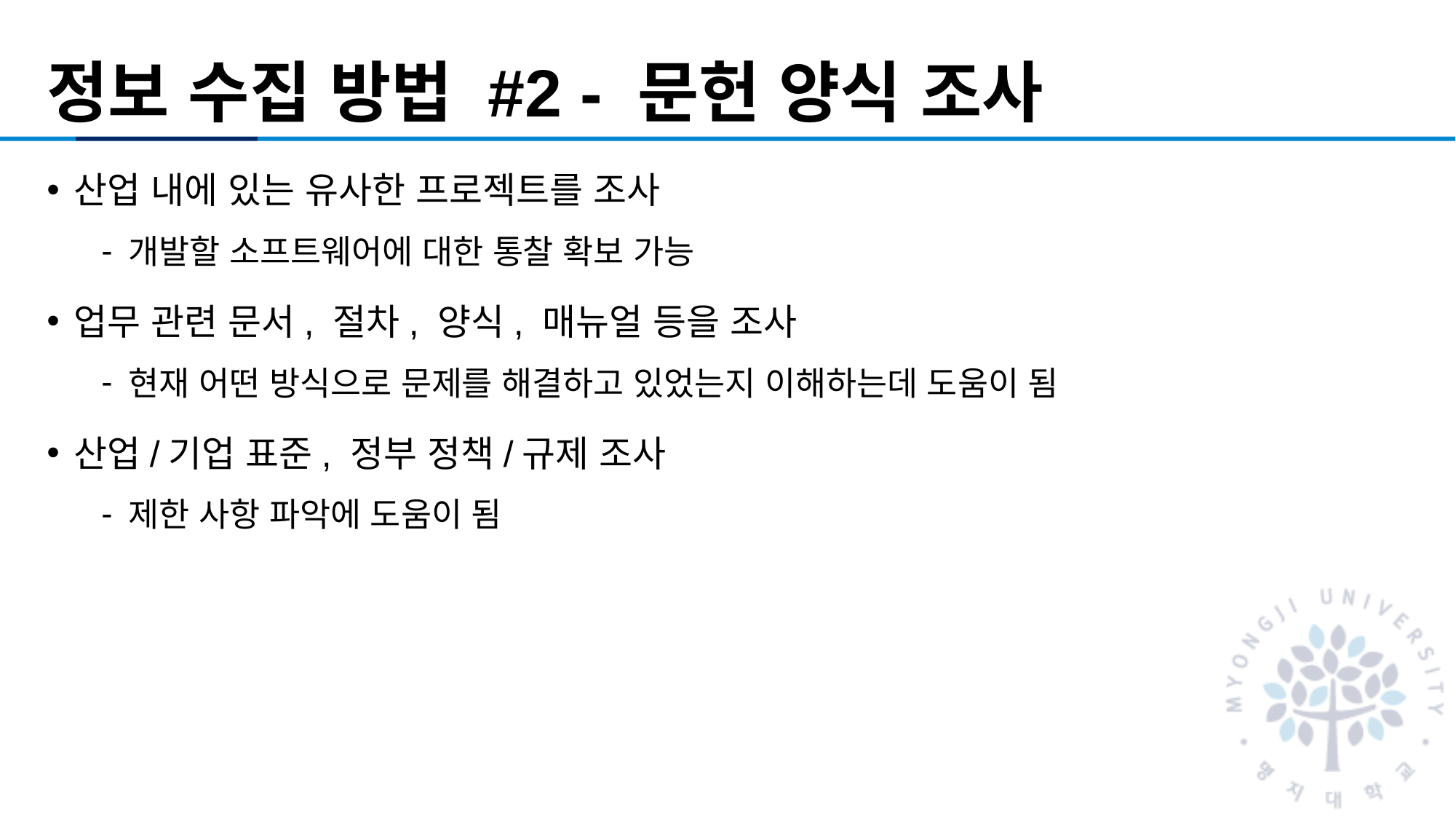

# 정보 수집 방법 #2 - 문헌 양식 조사
산업 내에 있는 유사한 프로젝트를 조사
개발할 소프트웨어에 대한 통찰 확보 가능
업무 관련 문서, 절차, 양식, 매뉴얼 등을 조사
현재 어떤 방식으로 문제를 해결하고 있었는지 이해하는데 도움이 됨
산업/기업 표준, 정부 정책/규제 조사
제한 사항 파악에 도움이 됨